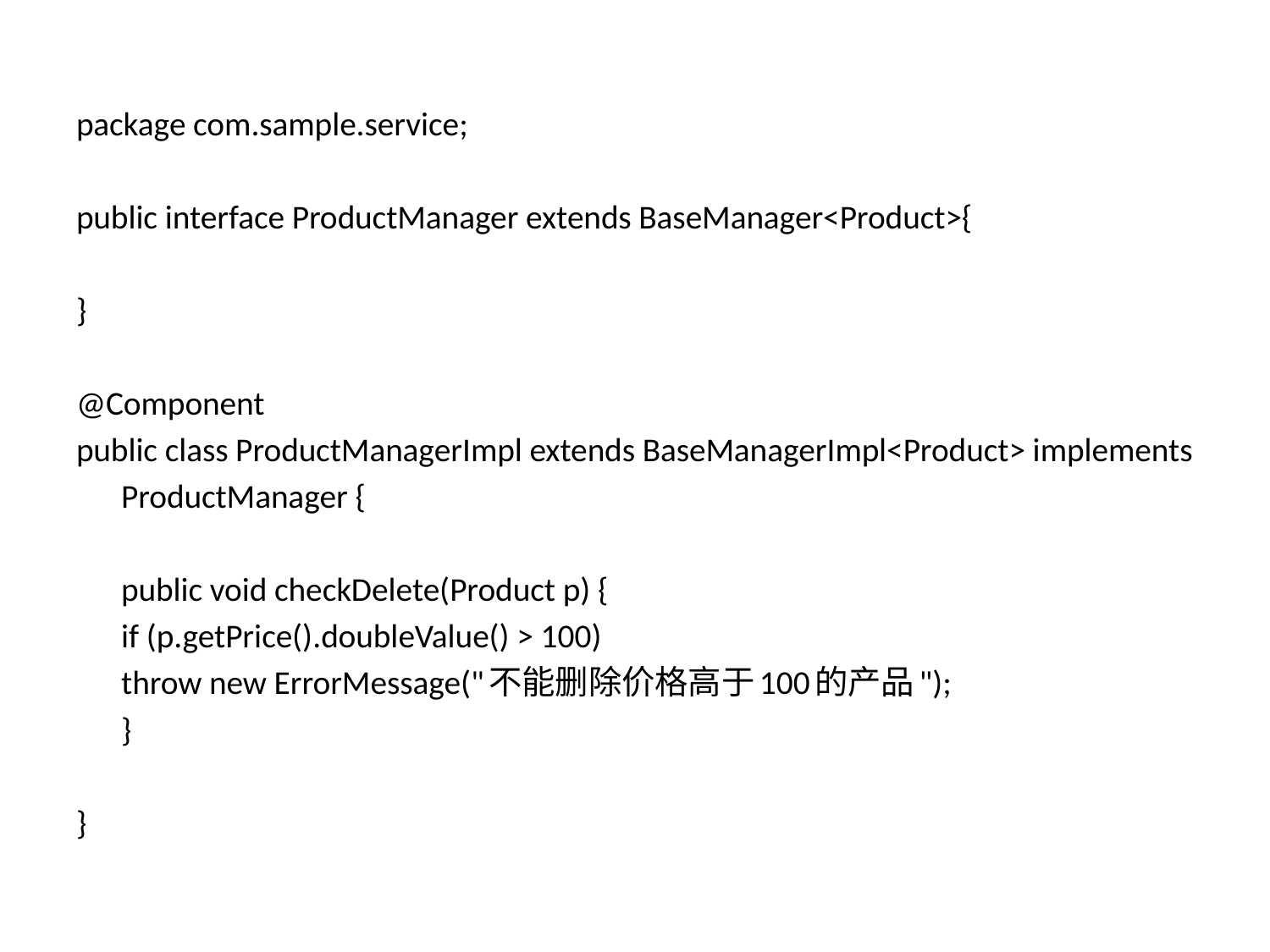

package com.sample.service;

public interface ProductManager extends BaseManager<Product>{

}

@Component
public class ProductManagerImpl extends BaseManagerImpl<Product> implements
		ProductManager {

	public void checkDelete(Product p) {
		if (p.getPrice().doubleValue() > 100)
			throw new ErrorMessage("不能删除价格高于100的产品");
	}

}